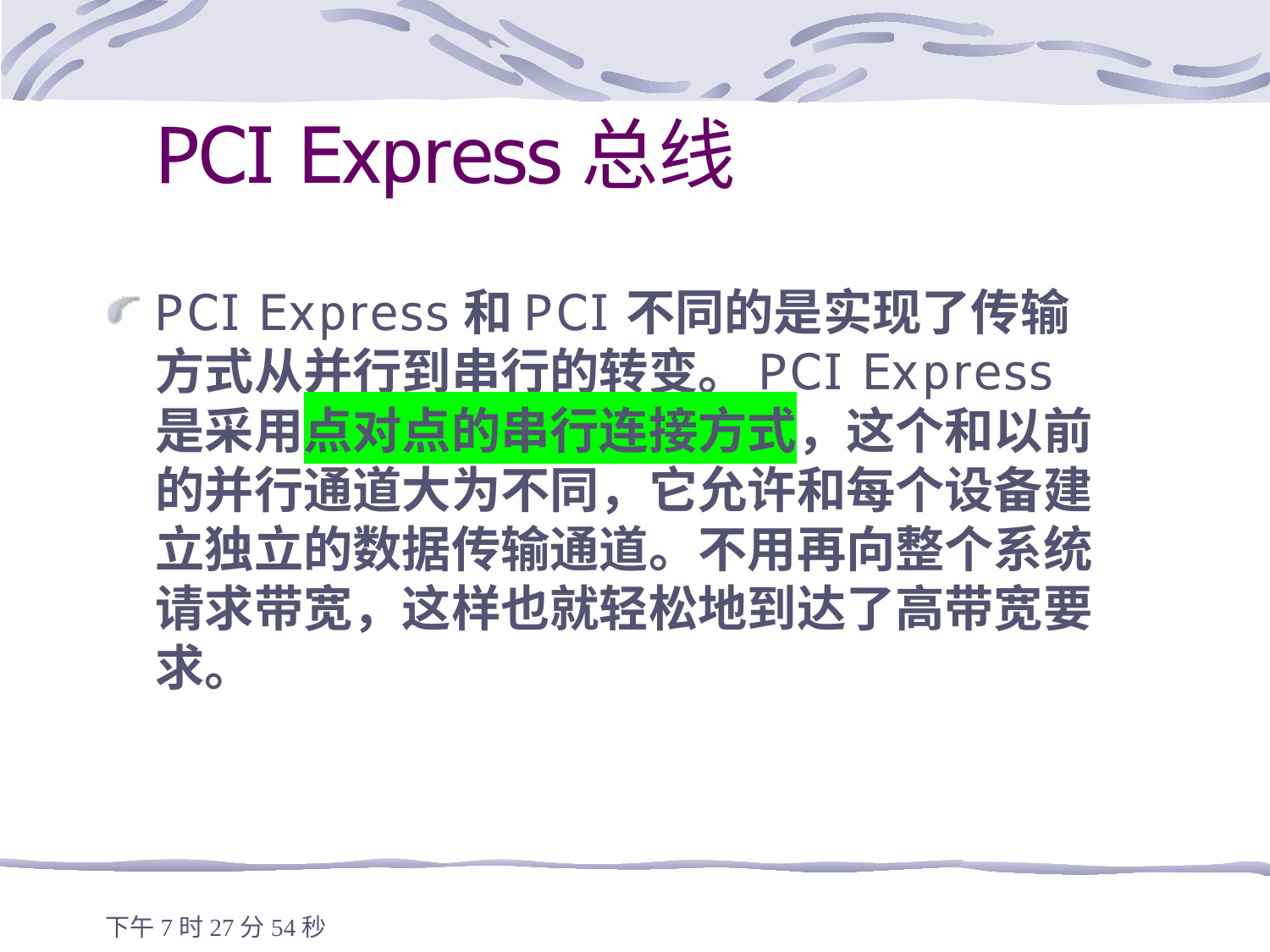

# PCI Express总线
PCI Express和PCI不同的是实现了传输方式从并行到串行的转变。PCI Express是采用点对点的串行连接方式，这个和以前的并行通道大为不同，它允许和每个设备建立独立的数据传输通道。不用再向整个系统请求带宽，这样也就轻松地到达了高带宽要求。
下午7时27分54秒